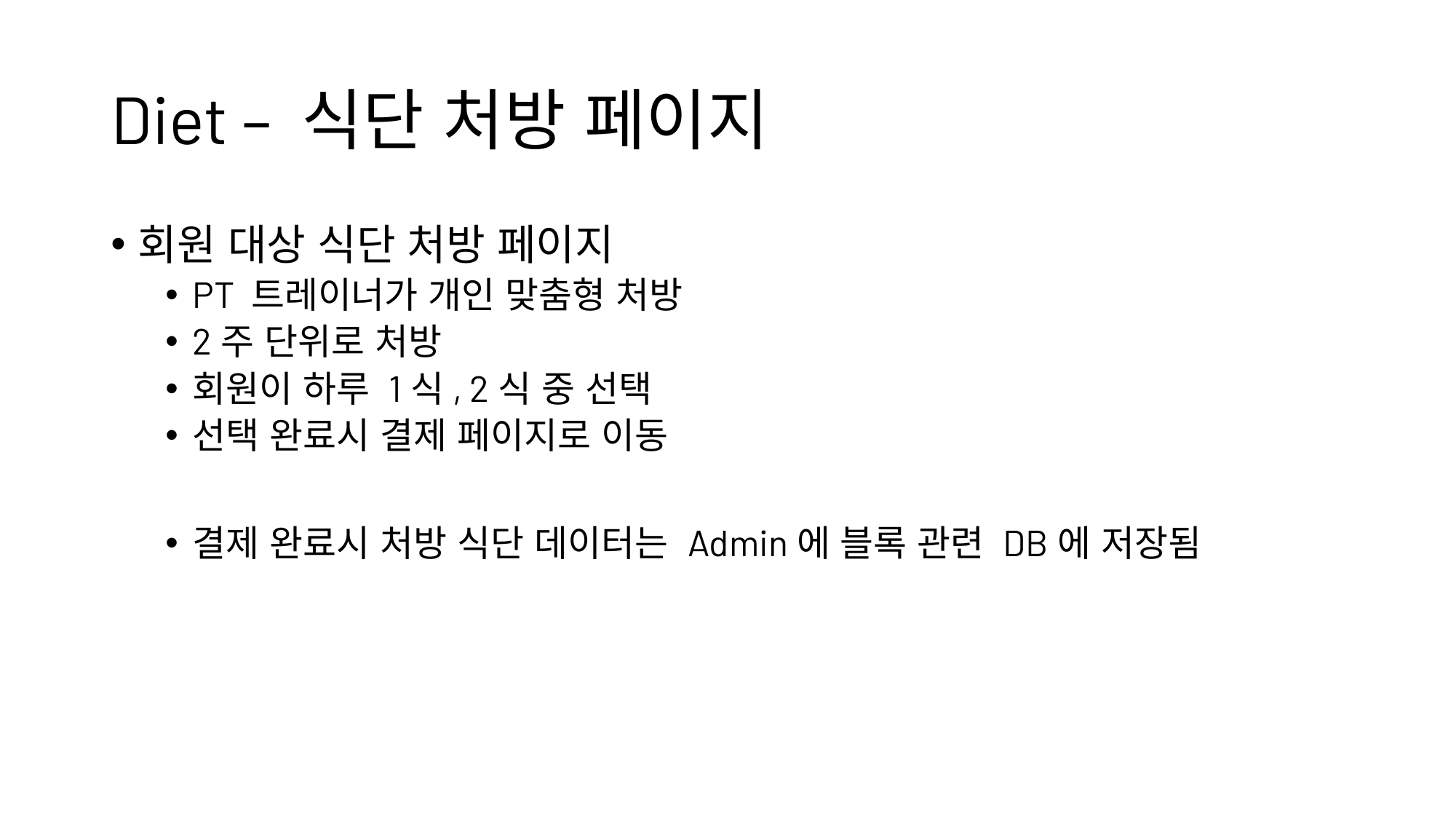

# Diet – 식단 처방 페이지
회원 대상 식단 처방 페이지
PT 트레이너가 개인 맞춤형 처방
2주 단위로 처방
회원이 하루 1식, 2식 중 선택
선택 완료시 결제 페이지로 이동

결제 완료시 처방 식단 데이터는 Admin에 블록 관련 DB에 저장됨